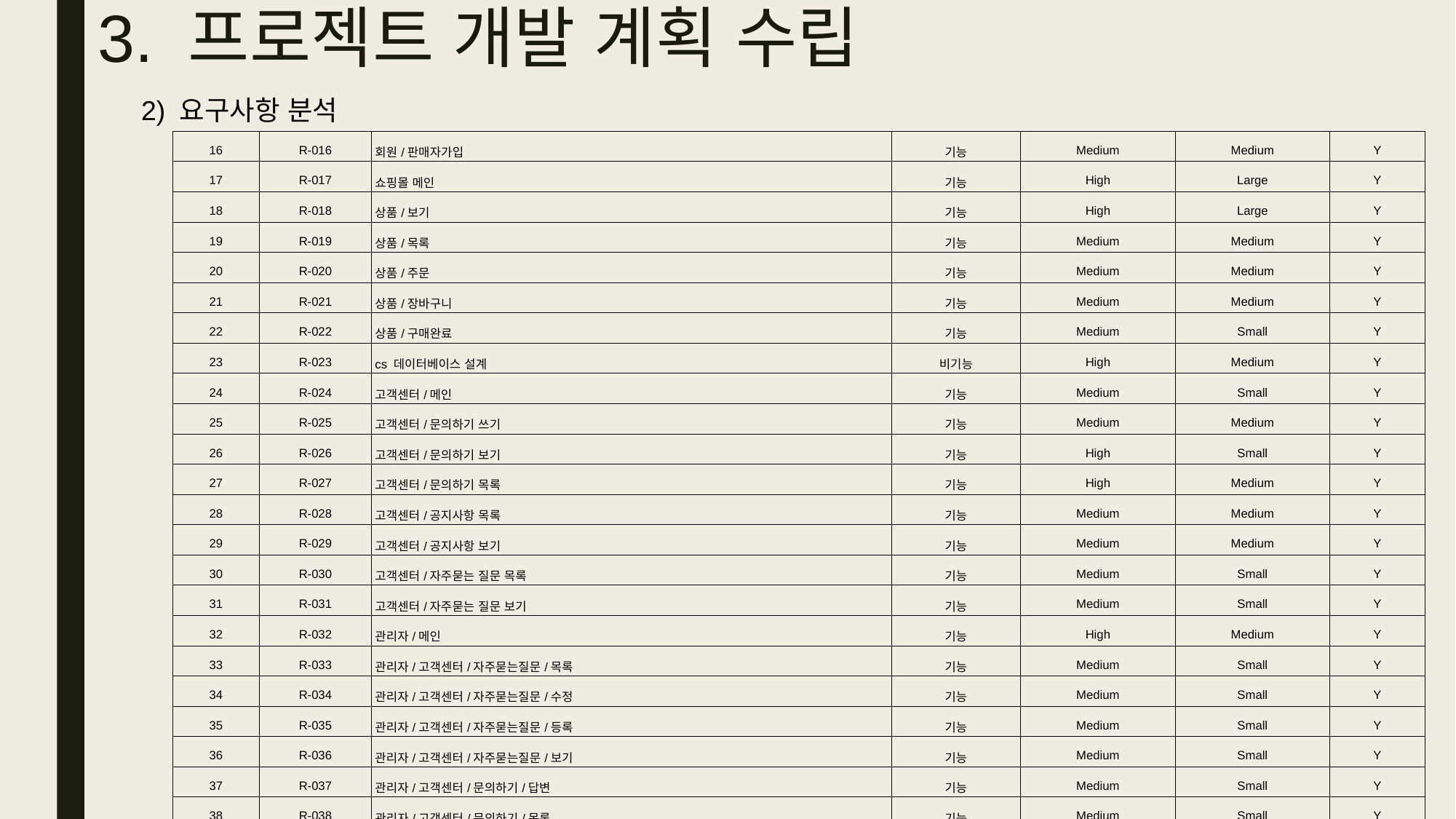

# 3. 프로젝트 개발 계획 수립
2) 요구사항 분석
| 16 | R-016 | 회원/판매자가입 | 기능 | Medium | Medium | Y |
| --- | --- | --- | --- | --- | --- | --- |
| 17 | R-017 | 쇼핑몰 메인 | 기능 | High | Large | Y |
| 18 | R-018 | 상품/보기 | 기능 | High | Large | Y |
| 19 | R-019 | 상품/목록 | 기능 | Medium | Medium | Y |
| 20 | R-020 | 상품/주문 | 기능 | Medium | Medium | Y |
| 21 | R-021 | 상품/장바구니 | 기능 | Medium | Medium | Y |
| 22 | R-022 | 상품/구매완료 | 기능 | Medium | Small | Y |
| 23 | R-023 | cs 데이터베이스 설계 | 비기능 | High | Medium | Y |
| 24 | R-024 | 고객센터/메인 | 기능 | Medium | Small | Y |
| 25 | R-025 | 고객센터/문의하기 쓰기 | 기능 | Medium | Medium | Y |
| 26 | R-026 | 고객센터/문의하기 보기 | 기능 | High | Small | Y |
| 27 | R-027 | 고객센터/문의하기 목록 | 기능 | High | Medium | Y |
| 28 | R-028 | 고객센터/공지사항 목록 | 기능 | Medium | Medium | Y |
| 29 | R-029 | 고객센터/공지사항 보기 | 기능 | Medium | Medium | Y |
| 30 | R-030 | 고객센터/자주묻는 질문 목록 | 기능 | Medium | Small | Y |
| 31 | R-031 | 고객센터/자주묻는 질문 보기 | 기능 | Medium | Small | Y |
| 32 | R-032 | 관리자/메인 | 기능 | High | Medium | Y |
| 33 | R-033 | 관리자/고객센터/자주묻는질문/목록 | 기능 | Medium | Small | Y |
| 34 | R-034 | 관리자/고객센터/자주묻는질문/수정 | 기능 | Medium | Small | Y |
| 35 | R-035 | 관리자/고객센터/자주묻는질문/등록 | 기능 | Medium | Small | Y |
| 36 | R-036 | 관리자/고객센터/자주묻는질문/보기 | 기능 | Medium | Small | Y |
| 37 | R-037 | 관리자/고객센터/문의하기/답변 | 기능 | Medium | Small | Y |
| 38 | R-038 | 관리자/고객센터/문의하기/목록 | 기능 | Medium | Small | Y |
| 39 | R-039 | 관리자/고객센터/공지사항/등록 | 기능 | Medium | Medium | Y |
| 40 | R-040 | 관리자/고객센터/공지사항/목록 | 기능 | Medium | Medium | Y |
| 41 | R-041 | 관리자/고객센터/공지사항/보기 | 기능 | Medium | Medium | Y |
| 42 | R-042 | 관리자/고객센터/공지사항/수정 | 기능 | Medium | Medium | Y |